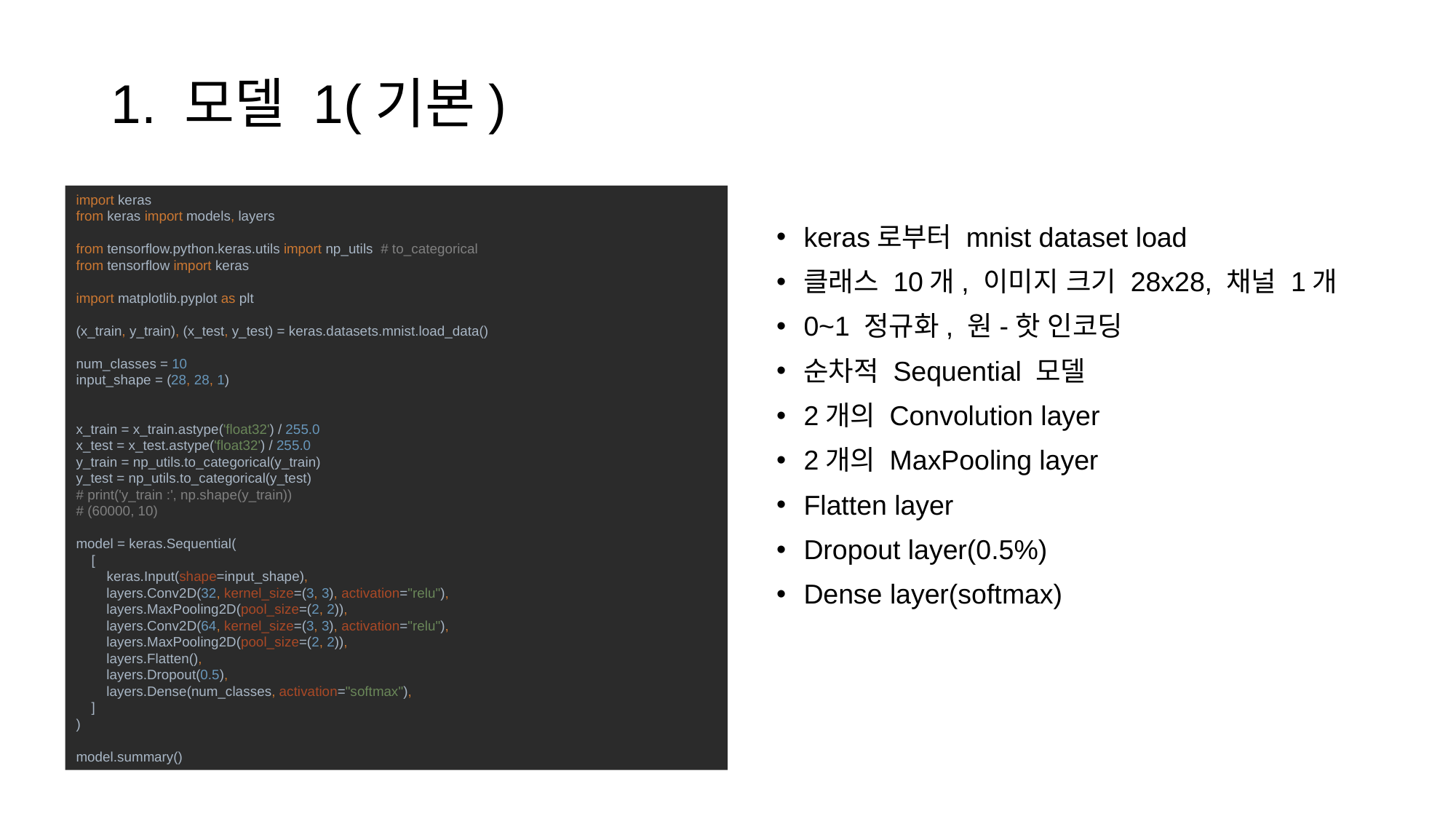

# 1. 모델 1(기본)
import keras
from keras import models, layers
from tensorflow.python.keras.utils import np_utils  # to_categorical
from tensorflow import keras
import matplotlib.pyplot as plt
(x_train, y_train), (x_test, y_test) = keras.datasets.mnist.load_data()
num_classes = 10
input_shape = (28, 28, 1)
x_train = x_train.astype('float32') / 255.0
x_test = x_test.astype('float32') / 255.0
y_train = np_utils.to_categorical(y_train)
y_test = np_utils.to_categorical(y_test)
# print('y_train :', np.shape(y_train))
# (60000, 10)
model = keras.Sequential(
    [
        keras.Input(shape=input_shape),
        layers.Conv2D(32, kernel_size=(3, 3), activation="relu"),
        layers.MaxPooling2D(pool_size=(2, 2)),
        layers.Conv2D(64, kernel_size=(3, 3), activation="relu"),
        layers.MaxPooling2D(pool_size=(2, 2)),
        layers.Flatten(),
        layers.Dropout(0.5),
        layers.Dense(num_classes, activation="softmax"),
    ]
)
model.summary()
keras로부터 mnist dataset load
클래스 10개, 이미지 크기 28x28, 채널 1개
0~1 정규화, 원-핫 인코딩
순차적 Sequential 모델
2개의 Convolution layer
2개의 MaxPooling layer
Flatten layer
Dropout layer(0.5%)
Dense layer(softmax)